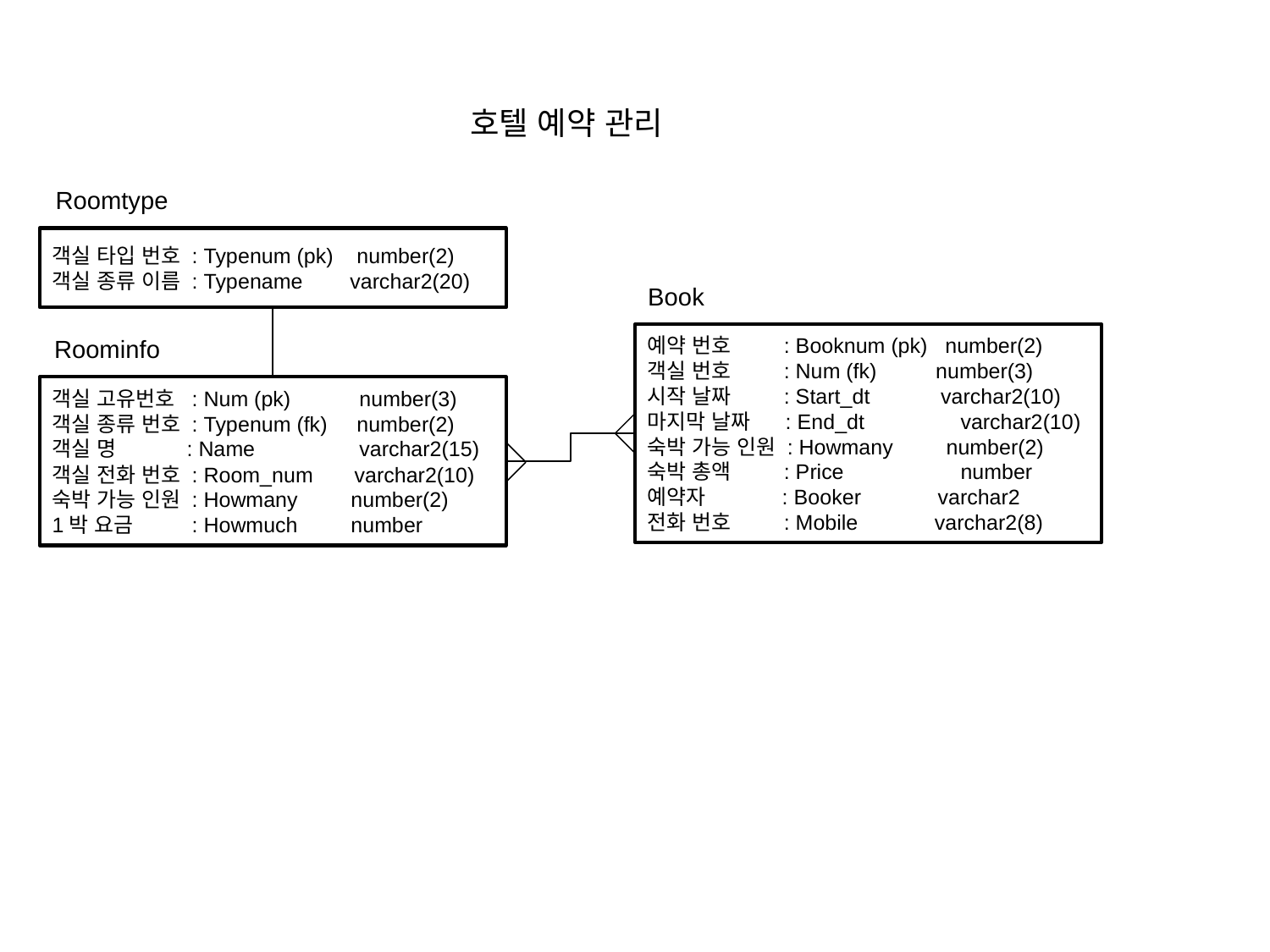

호텔 예약 관리
Roomtype
객실 타입 번호 : Typenum (pk)    number(2)
객실 종류 이름 : Typename        varchar2(20)
Book
예약 번호        : Booknum (pk)   number(2)
객실 번호        : Num (fk)          number(3)
시작 날짜        : Start_dt            varchar2(10)
마지막 날짜     : End_dt	          varchar2(10)
숙박 가능 인원 : Howmany         number(2)
숙박 총액        : Price	          number
예약자            : Booker             varchar2
전화 번호        : Mobile             varchar2(8)
Roominfo
객실 고유번호  : Num (pk)	         number(3)
객실 종류 번호 : Typenum (fk)     number(2)
객실 명           : Name	         varchar2(15)
객실 전화 번호 : Room_num       varchar2(10)
숙박 가능 인원 : Howmany         number(2)
1박 요금         : Howmuch         number